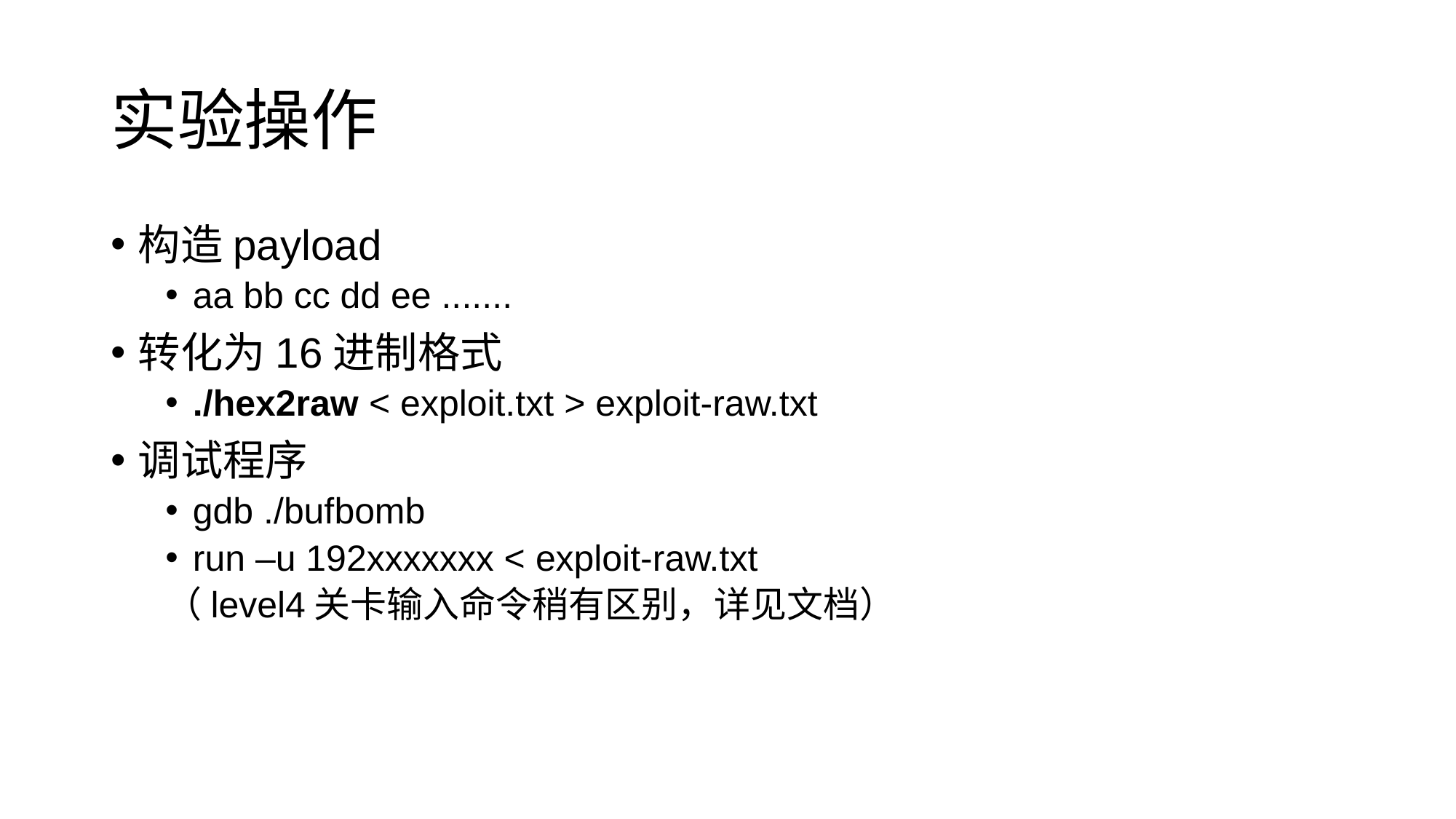

# 实验操作
构造payload
aa bb cc dd ee .......
转化为16进制格式
./hex2raw < exploit.txt > exploit-raw.txt
调试程序
gdb ./bufbomb
run –u 192xxxxxxx < exploit-raw.txt
（level4关卡输入命令稍有区别，详见文档）